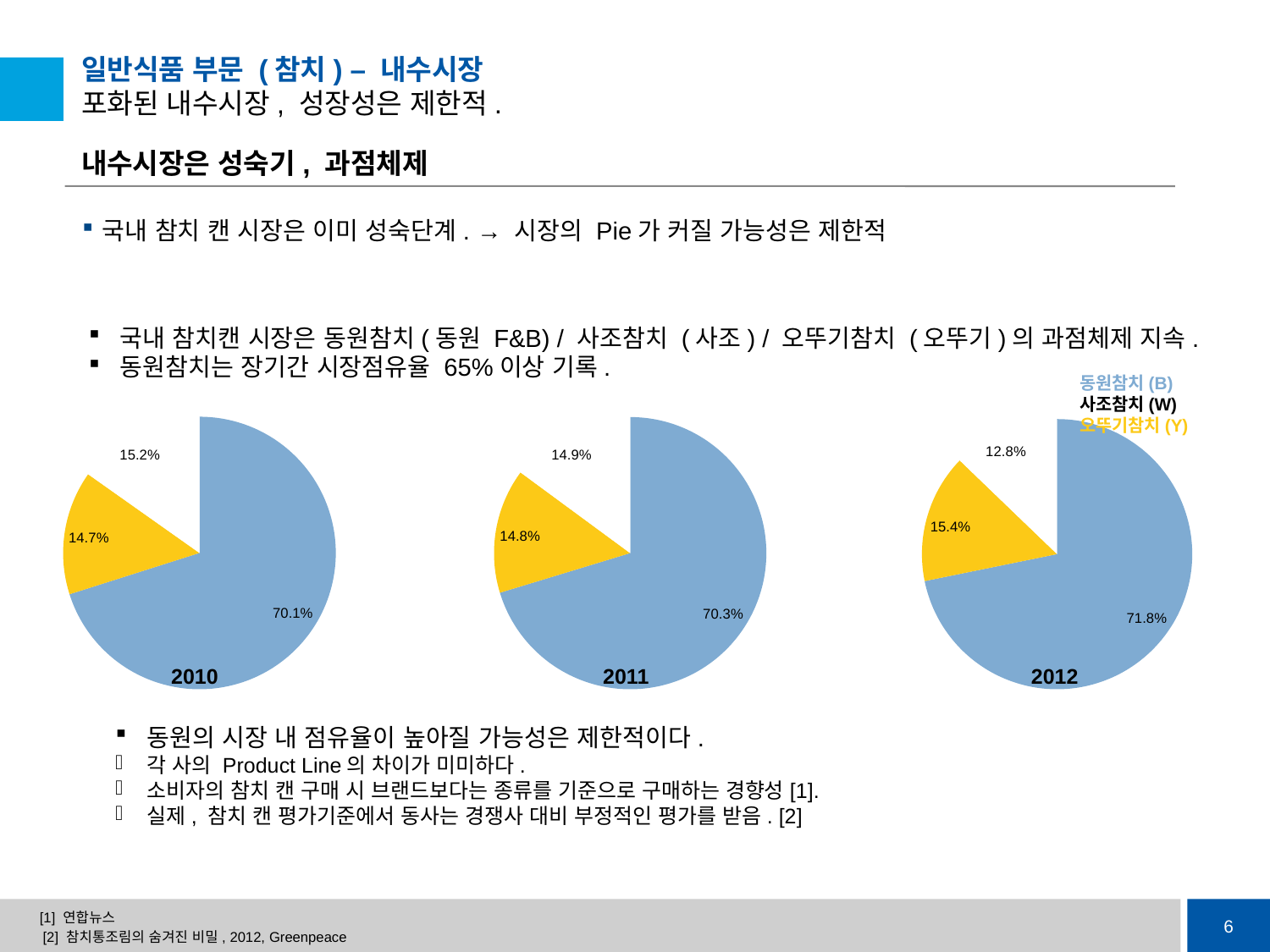

# 일반식품 부문 (참치) – 내수시장 포화된 내수시장, 성장성은 제한적.
내수시장은 성숙기, 과점체제

국내 참치 캔 시장은 이미 성숙단계. → 시장의 Pie가 커질 가능성은 제한적
  국내 참치캔 시장은 동원참치(동원 F&B) / 사조참치 (사조) / 오뚜기참치 (오뚜기)의 과점체제 지속.
  동원참치는 장기간 시장점유율 65%이상 기록.
동원참치(B)
사조참치(W)
오뚜기참치(Y)

### Chart

| Category |  |
|---|---|
| 동원 | 70.1 |
| 사조 | 14.700000000000003 |
| 오뚜기 | 15.2 |

### Chart

| Category |  |
|---|---|
| 동원 | 70.3 |
| 사조 | 14.8 |
| 오뚜기 | 14.900000000000006 |

### Chart

| Category |  |
|---|---|
| 동원 | 71.8 |
| 사조 | 15.4 |
| 오뚜기 | 12.8 |
2010
2011
2012
  동원의 시장 내 점유율이 높아질 가능성은 제한적이다.
각 사의 Product Line의 차이가 미미하다.
소비자의 참치 캔 구매 시 브랜드보다는 종류를 기준으로 구매하는 경향성[1].
실제, 참치 캔 평가기준에서 동사는 경쟁사 대비 부정적인 평가를 받음. [2]
[1] 연합뉴스
[2] 참치통조림의 숨겨진 비밀, 2012, Greenpeace